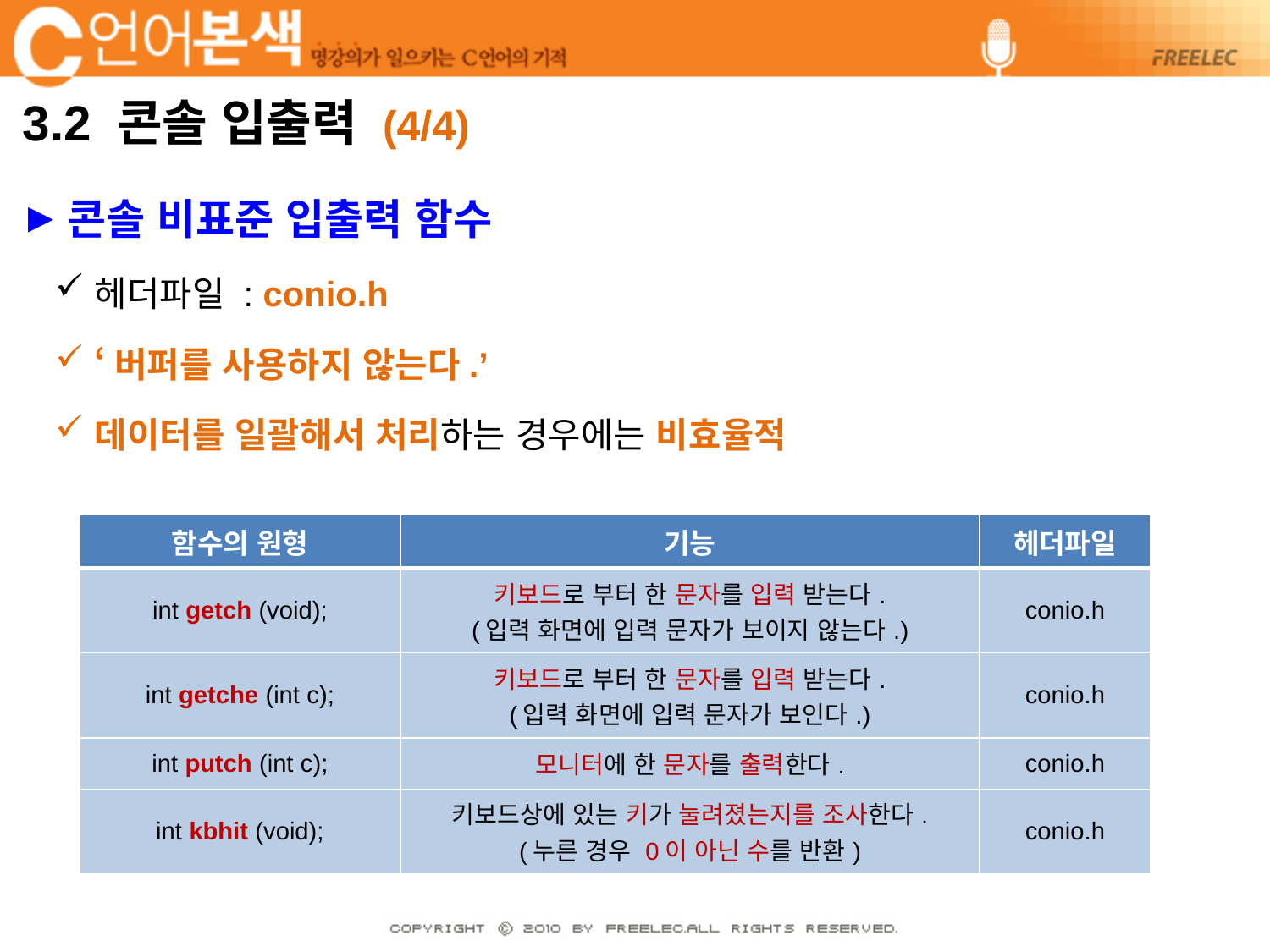

# 3.2 콘솔 입출력 (4/4)
콘솔 비표준 입출력 함수
헤더파일 : conio.h
‘버퍼를 사용하지 않는다.’
데이터를 일괄해서 처리하는 경우에는 비효율적

| 함수의 원형 | 기능 | 헤더파일 |
| --- | --- | --- |
| int getch (void); | 키보드로 부터 한 문자를 입력 받는다. (입력 화면에 입력 문자가 보이지 않는다.) | conio.h |
| int getche (int c); | 키보드로 부터 한 문자를 입력 받는다. (입력 화면에 입력 문자가 보인다.) | conio.h |
| int putch (int c); | 모니터에 한 문자를 출력한다. | conio.h |
| int kbhit (void); | 키보드상에 있는 키가 눌려졌는지를 조사한다. (누른 경우 0이 아닌 수를 반환) | conio.h |